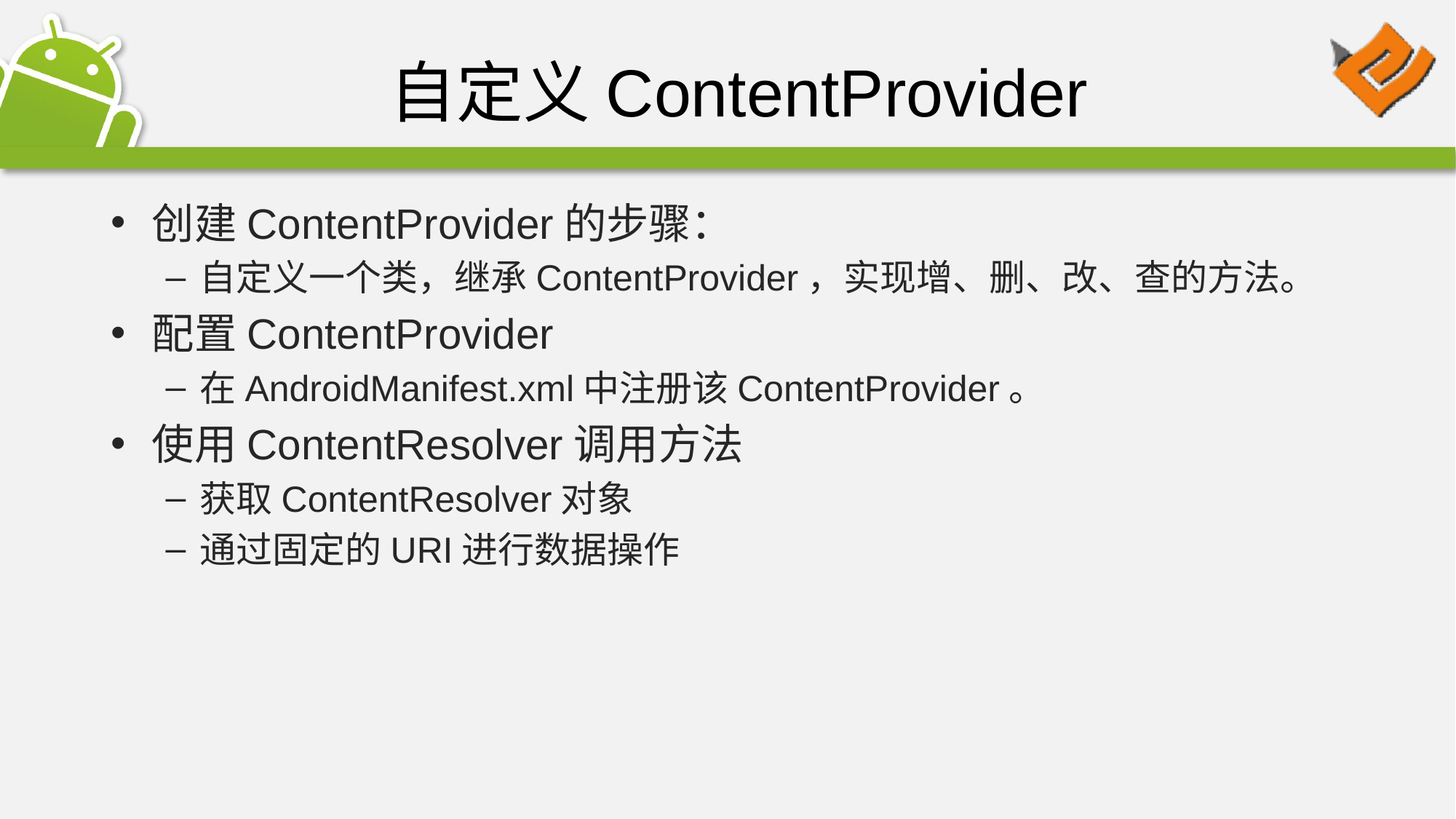

# 自定义ContentProvider
创建ContentProvider的步骤：
自定义一个类，继承ContentProvider，实现增、删、改、查的方法。
配置ContentProvider
在AndroidManifest.xml中注册该ContentProvider。
使用ContentResolver调用方法
获取ContentResolver对象
通过固定的URI进行数据操作